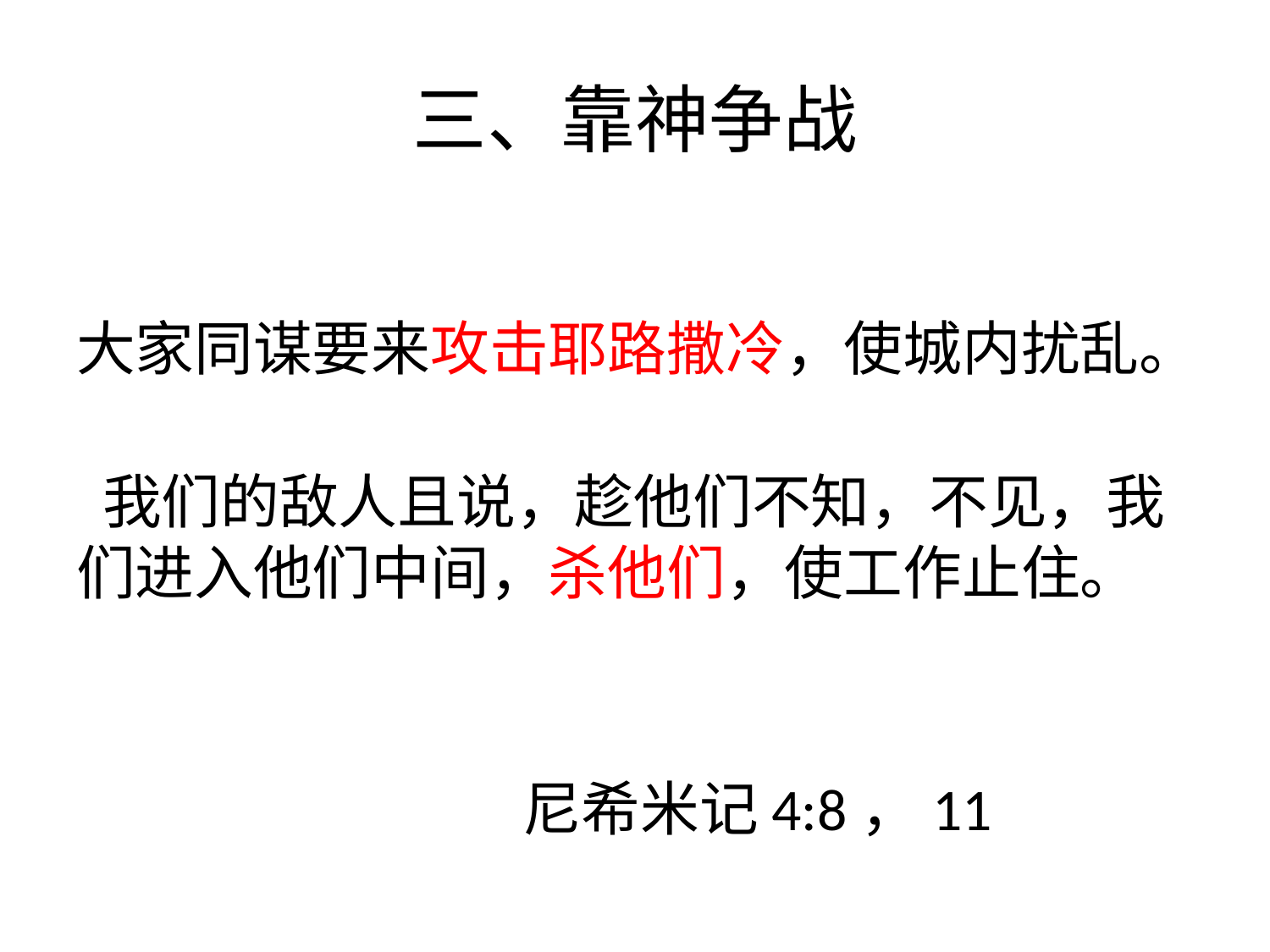

# 三、靠神争战

大家同谋要来攻击耶路撒冷，使城内扰乱。
 我们的敌人且说，趁他们不知，不见，我们进入他们中间，杀他们，使工作止住。

                                 尼希米记4:8，11